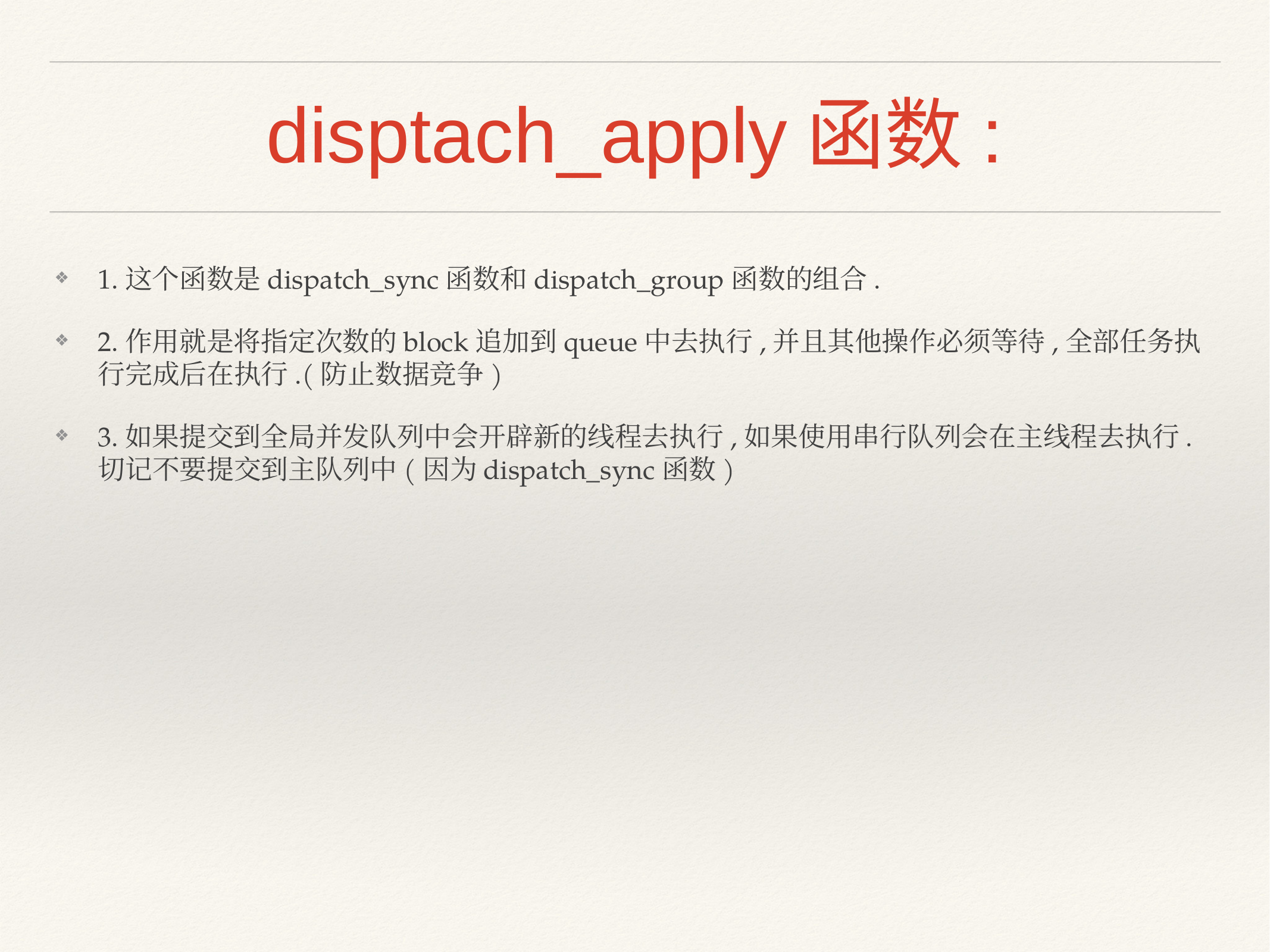

# disptach_apply函数:
1.这个函数是dispatch_sync函数和dispatch_group函数的组合.
2.作用就是将指定次数的block追加到queue中去执行,并且其他操作必须等待,全部任务执行完成后在执行.(防止数据竞争)
3.如果提交到全局并发队列中会开辟新的线程去执行,如果使用串行队列会在主线程去执行.切记不要提交到主队列中(因为dispatch_sync函数)